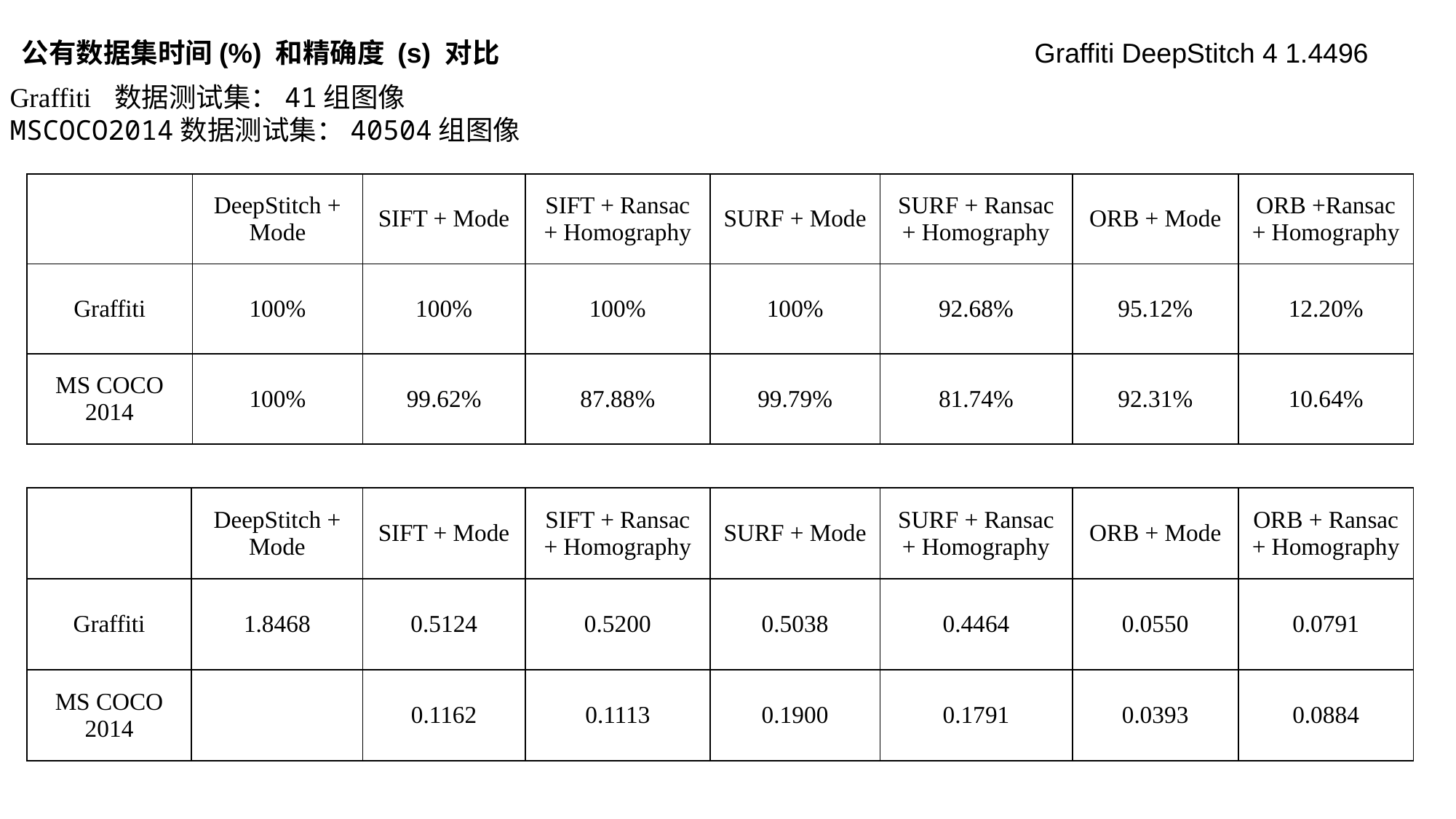

公有数据集时间(%) 和精确度 (s) 对比
Graffiti DeepStitch 4 1.4496
Graffiti 数据测试集：41组图像
MSCOCO2014数据测试集：40504组图像
|  | DeepStitch + Mode | SIFT + Mode | SIFT + Ransac + Homography | SURF + Mode | SURF + Ransac + Homography | ORB + Mode | ORB +Ransac + Homography |
| --- | --- | --- | --- | --- | --- | --- | --- |
| Graffiti | 100% | 100% | 100% | 100% | 92.68% | 95.12% | 12.20% |
| MS COCO 2014 | 100% | 99.62% | 87.88% | 99.79% | 81.74% | 92.31% | 10.64% |
|  | DeepStitch + Mode | SIFT + Mode | SIFT + Ransac + Homography | SURF + Mode | SURF + Ransac + Homography | ORB + Mode | ORB + Ransac + Homography |
| --- | --- | --- | --- | --- | --- | --- | --- |
| Graffiti | 1.8468 | 0.5124 | 0.5200 | 0.5038 | 0.4464 | 0.0550 | 0.0791 |
| MS COCO 2014 |  | 0.1162 | 0.1113 | 0.1900 | 0.1791 | 0.0393 | 0.0884 |